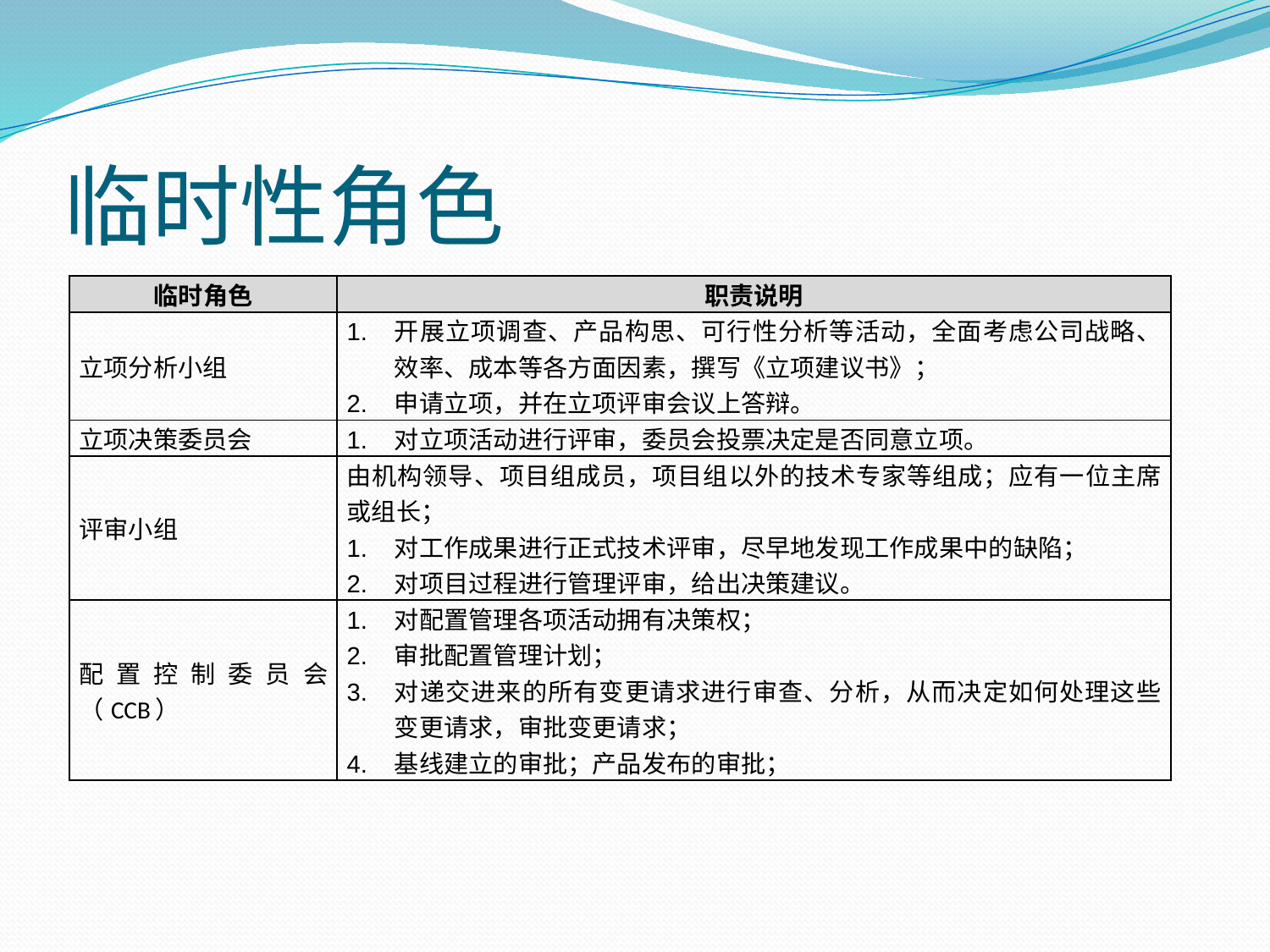

# 临时性角色
| 临时角色 | 职责说明 |
| --- | --- |
| 立项分析小组 | 开展立项调查、产品构思、可行性分析等活动，全面考虑公司战略、效率、成本等各方面因素，撰写《立项建议书》； 申请立项，并在立项评审会议上答辩。 |
| 立项决策委员会 | 对立项活动进行评审，委员会投票决定是否同意立项。 |
| 评审小组 | 由机构领导、项目组成员，项目组以外的技术专家等组成；应有一位主席或组长； 对工作成果进行正式技术评审，尽早地发现工作成果中的缺陷； 对项目过程进行管理评审，给出决策建议。 |
| 配置控制委员会（CCB） | 对配置管理各项活动拥有决策权； 审批配置管理计划； 对递交进来的所有变更请求进行审查、分析，从而决定如何处理这些变更请求，审批变更请求； 基线建立的审批；产品发布的审批； |